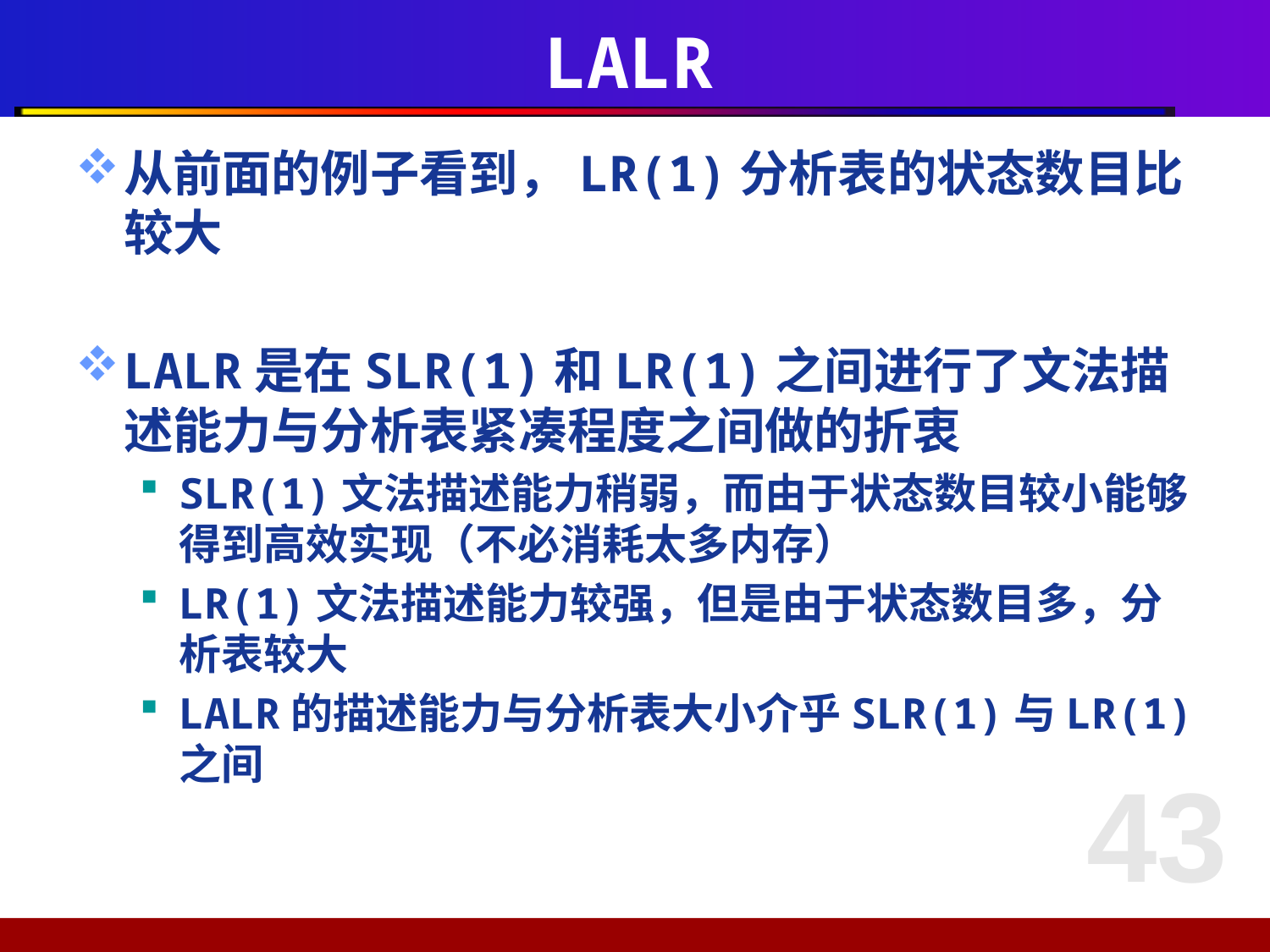

# LALR
从前面的例子看到，LR(1)分析表的状态数目比较大

LALR是在SLR(1)和LR(1)之间进行了文法描述能力与分析表紧凑程度之间做的折衷
SLR(1)文法描述能力稍弱，而由于状态数目较小能够得到高效实现（不必消耗太多内存）
LR(1)文法描述能力较强，但是由于状态数目多，分析表较大
LALR的描述能力与分析表大小介乎SLR(1)与LR(1)之间
43